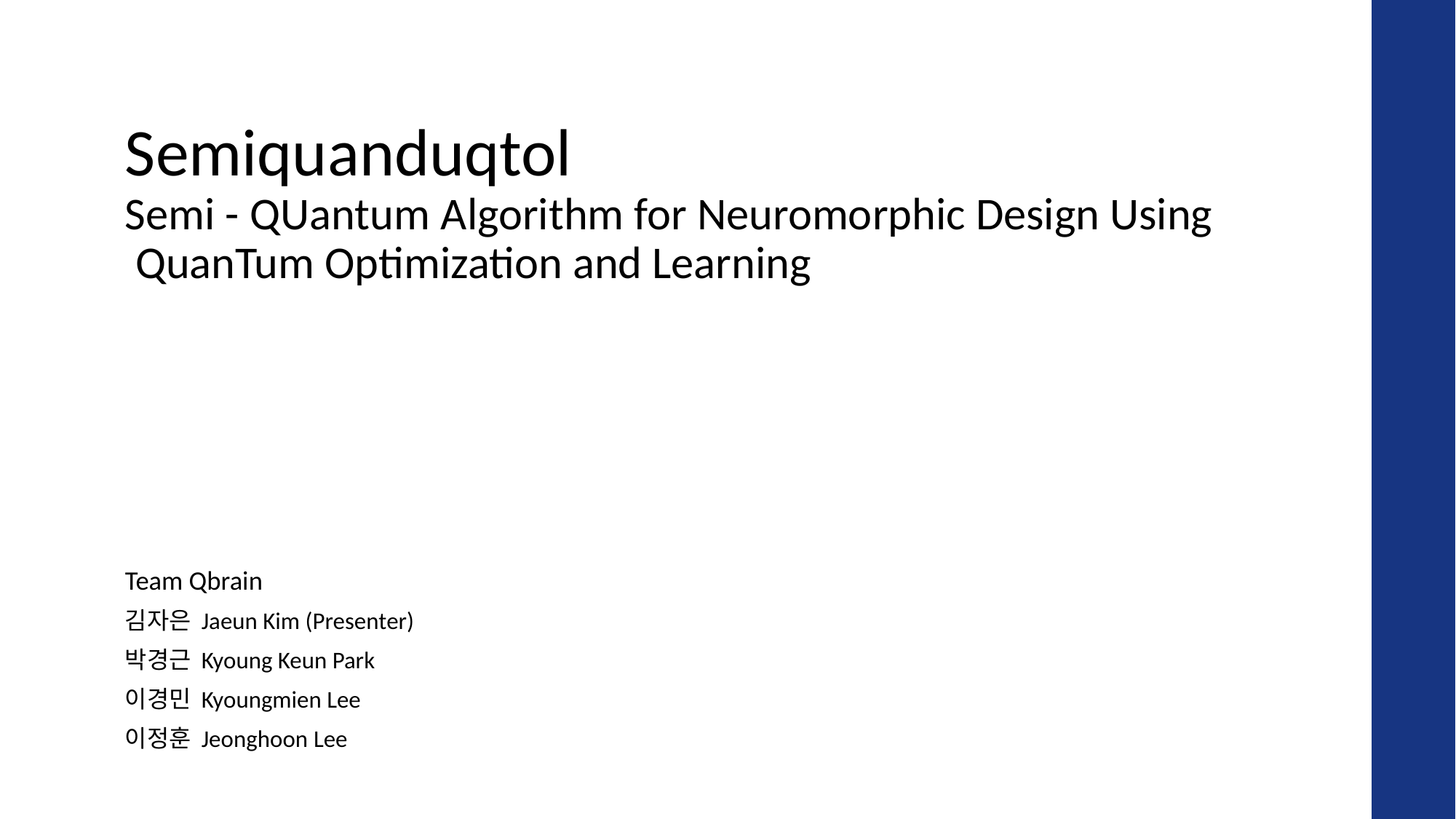

# Semiquanduqtol Semi - QUantum Algorithm for Neuromorphic Design Using  QuanTum Optimization and Learning

Team Qbrain
김자은 Jaeun Kim (Presenter)
박경근 Kyoung Keun Park
이경민 Kyoungmien Lee
이정훈 Jeonghoon Lee